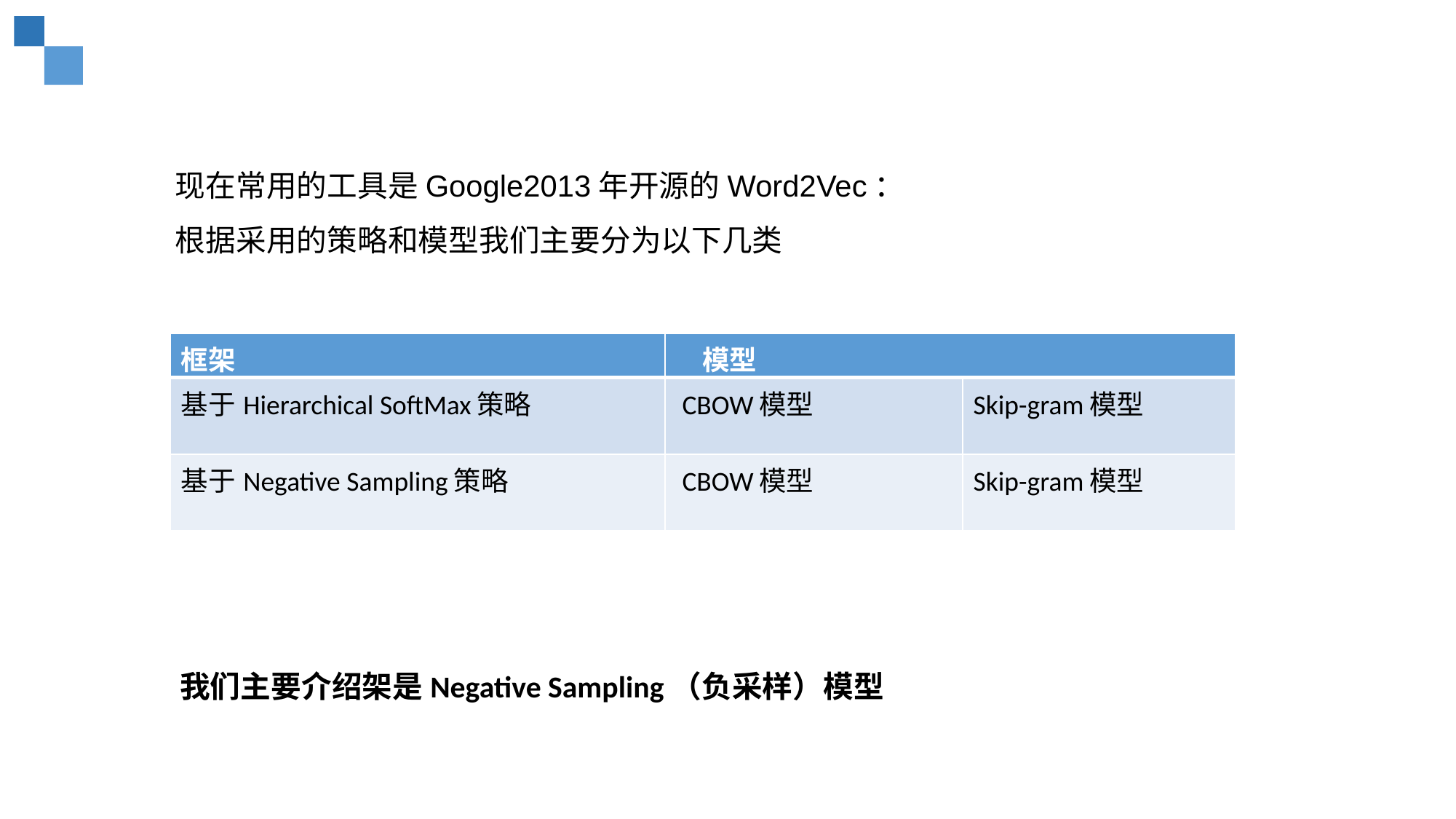

现在常用的工具是Google2013年开源的Word2Vec：
根据采用的策略和模型我们主要分为以下几类
| 框架 | 模型 |  |
| --- | --- | --- |
| 基于Hierarchical SoftMax策略 | CBOW模型 | Skip-gram模型 |
| 基于Negative Sampling策略 | CBOW模型 | Skip-gram模型 |
我们主要介绍架是Negative Sampling（负采样）模型
21